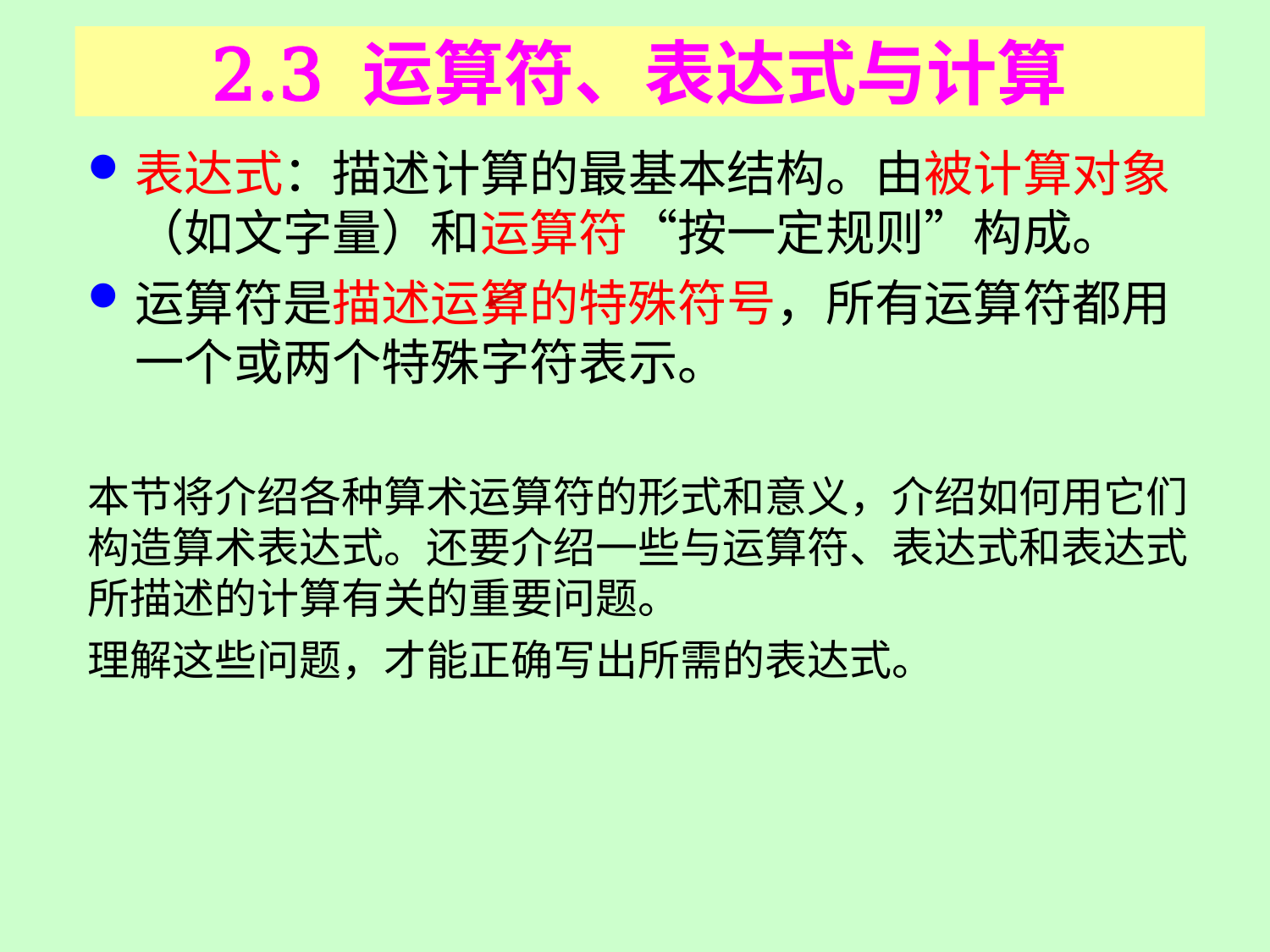

# 2.3 运算符、表达式与计算
表达式：描述计算的最基本结构。由被计算对象（如文字量）和运算符“按一定规则”构成。
运算符是描述运算的特殊符号，所有运算符都用一个或两个特殊字符表示。

本节将介绍各种算术运算符的形式和意义，介绍如何用它们构造算术表达式。还要介绍一些与运算符、表达式和表达式所描述的计算有关的重要问题。
理解这些问题，才能正确写出所需的表达式。

25